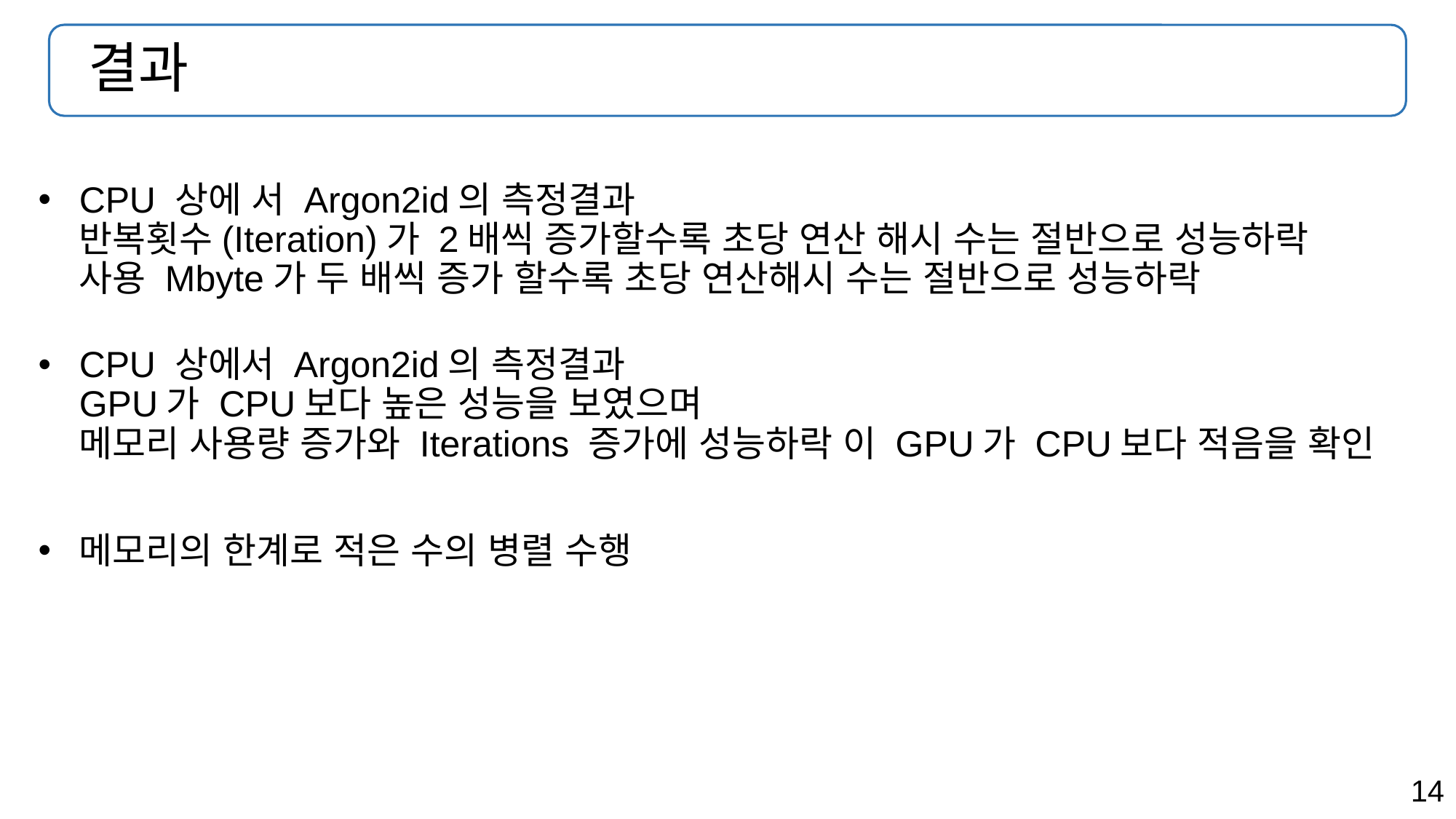

# 결과

CPU 상에 서 Argon2id의 측정결과
반복횟수(Iteration)가 2배씩 증가할수록 초당 연산 해시 수는 절반으로 성능하락
사용 Mbyte가 두 배씩 증가 할수록 초당 연산해시 수는 절반으로 성능하락
CPU 상에서 Argon2id의 측정결과
GPU가 CPU보다 높은 성능을 보였으며
메모리 사용량 증가와 Iterations 증가에 성능하락 이 GPU가 CPU보다 적음을 확인

메모리의 한계로 적은 수의 병렬 수행